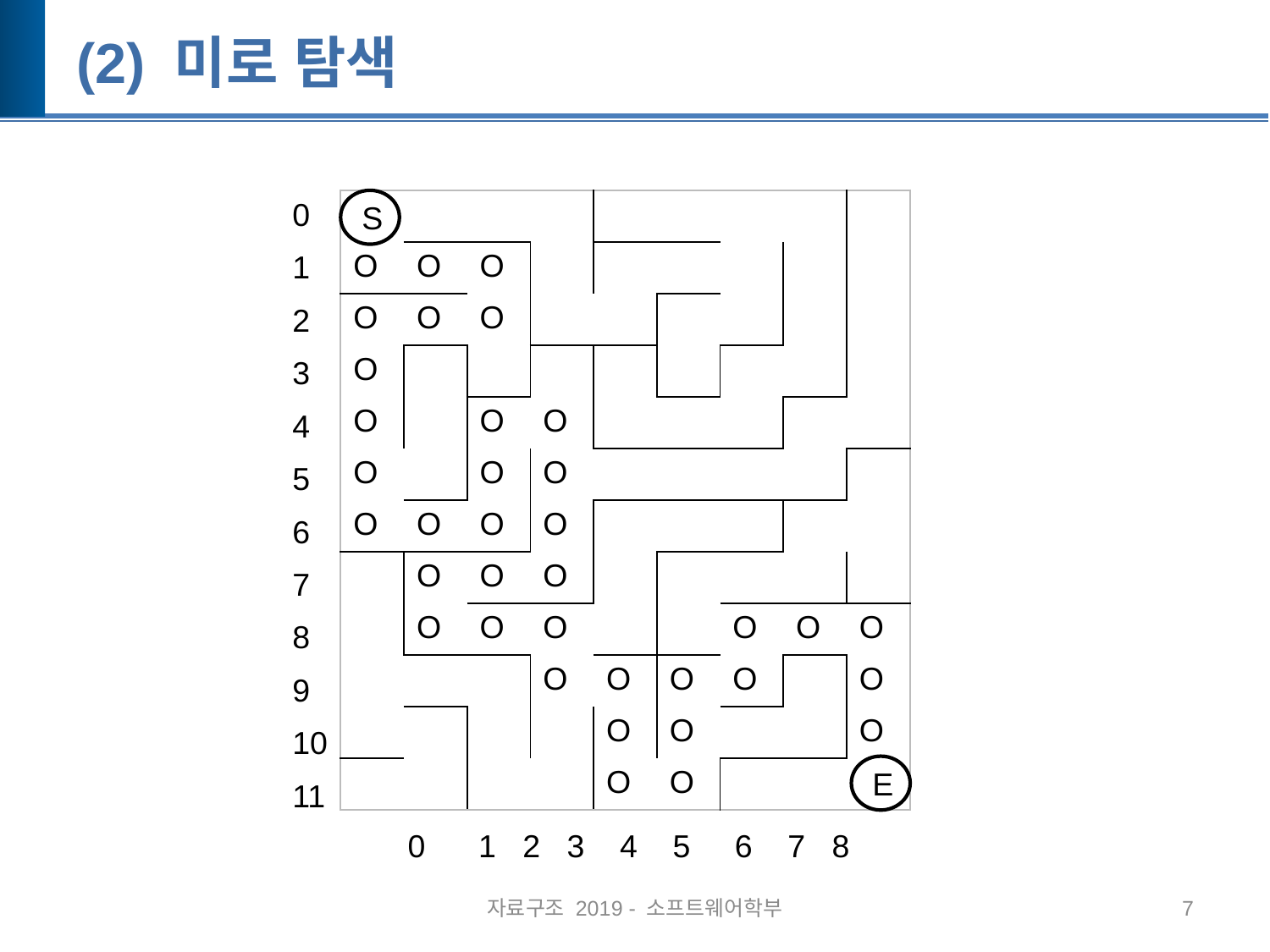

# (2) 미로 탐색
0
1
2
3
4
5
6
7
8
9
10
11
|  |  |  |  |  |  |  |  |  |
| --- | --- | --- | --- | --- | --- | --- | --- | --- |
| O | O | O |  |  |  |  |  |  |
| O | O | O |  |  |  |  |  |  |
| O |  |  |  |  |  |  |  |  |
| O |  | O | O |  |  |  |  |  |
| O |  | O | O |  |  |  |  |  |
| O | O | O | O |  |  |  |  |  |
|  | O | O | O |  |  |  |  |  |
|  | O | O | O |  |  | O | O | O |
|  |  |  | O | O | O | O |  | O |
|  |  |  |  | O | O |  |  | O |
|  |  |  |  | O | O |  |  |  |
S
E
0      1   2   3    4    5     6    7   8
자료구조 2019 - 소프트웨어학부
7